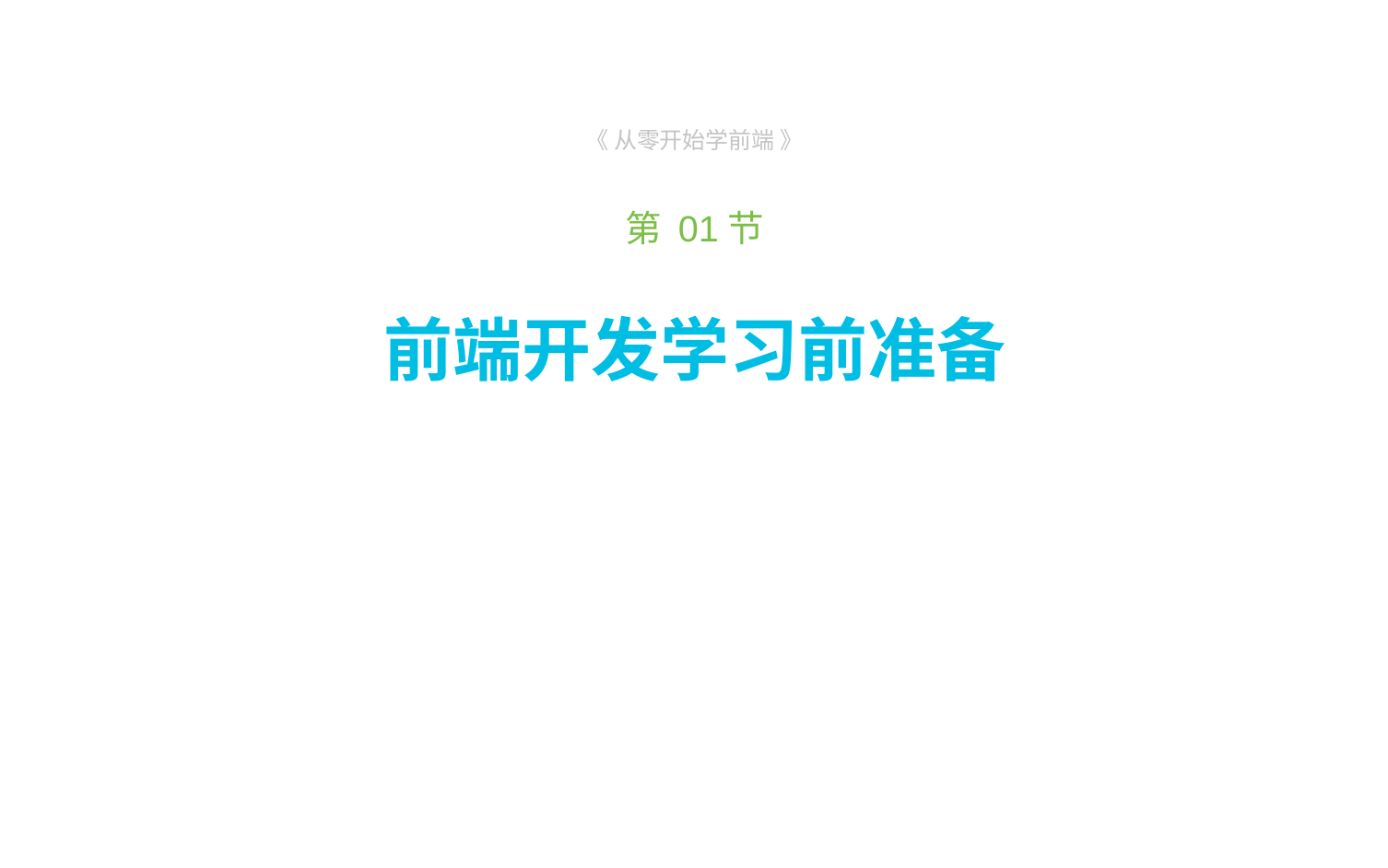

《 从零开始学前端 》
第 01节
# 前端开发学习前准备